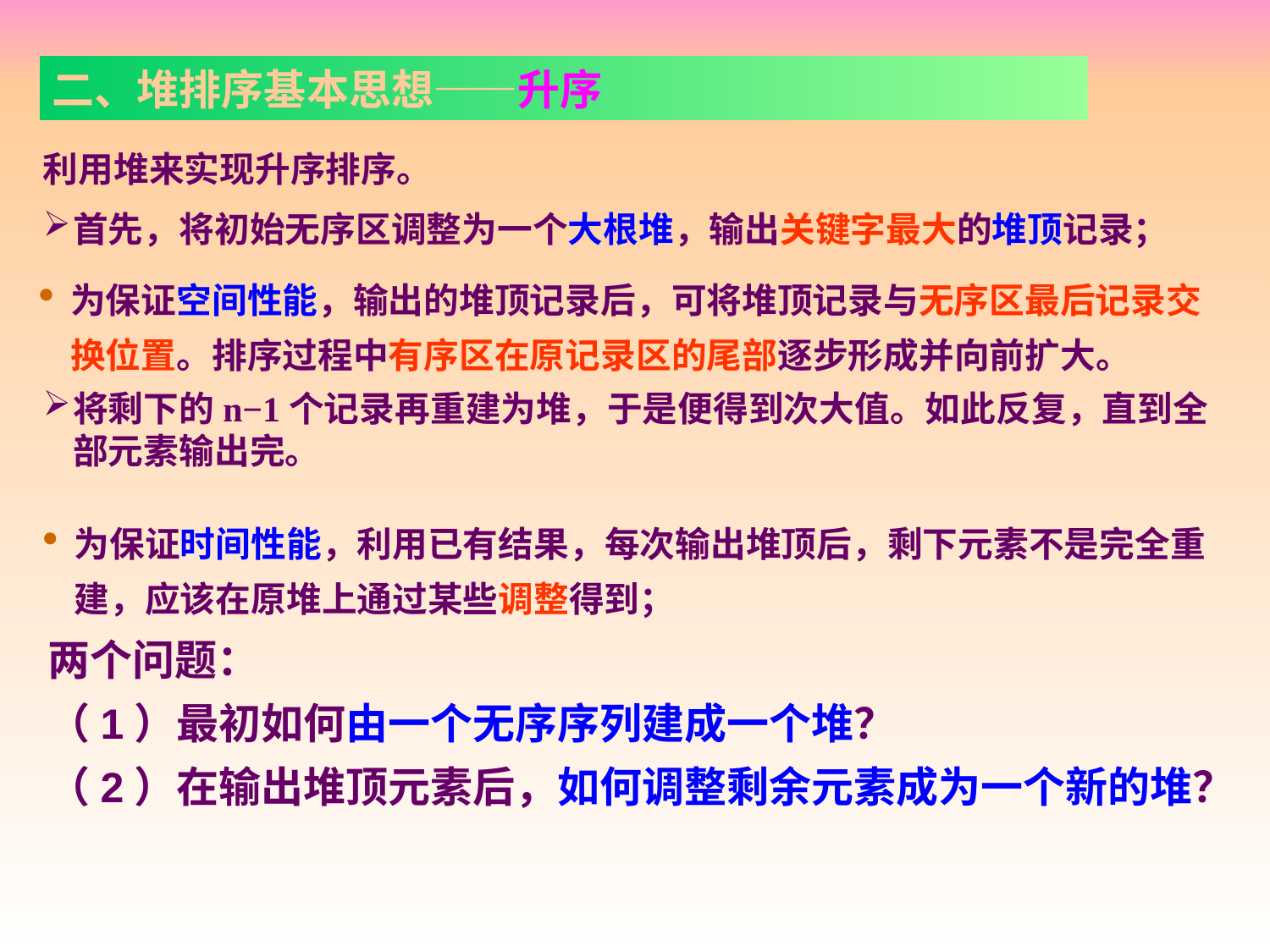

二、堆排序基本思想——升序
利用堆来实现升序排序。
首先，将初始无序区调整为一个大根堆，输出关键字最大的堆顶记录；

将剩下的n−1个记录再重建为堆，于是便得到次大值。如此反复，直到全部元素输出完。
为保证空间性能，输出的堆顶记录后，可将堆顶记录与无序区最后记录交换位置。排序过程中有序区在原记录区的尾部逐步形成并向前扩大。
为保证时间性能，利用已有结果，每次输出堆顶后，剩下元素不是完全重建，应该在原堆上通过某些调整得到；
两个问题：
（1）最初如何由一个无序序列建成一个堆？
（2）在输出堆顶元素后，如何调整剩余元素成为一个新的堆？